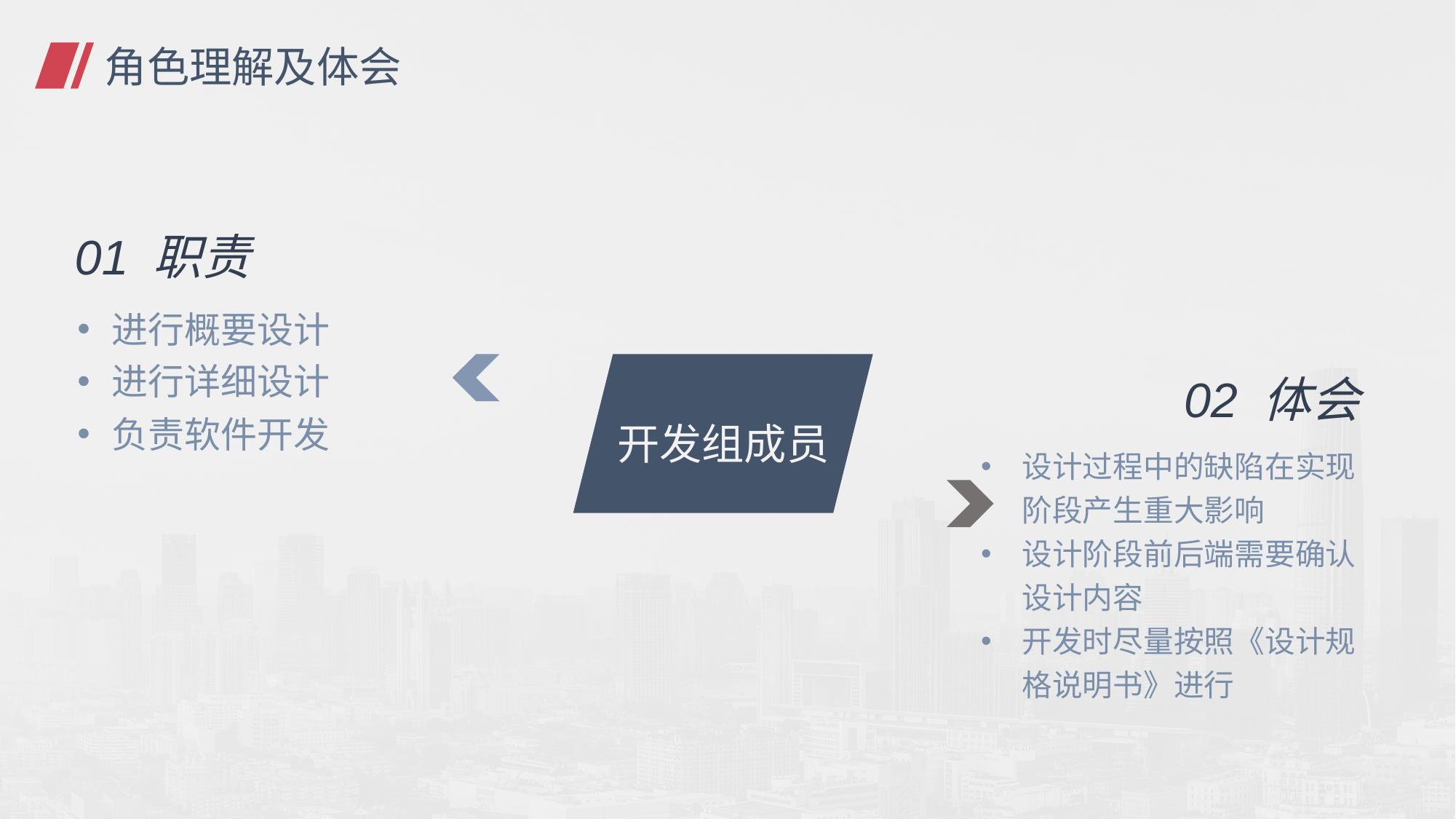

# 角色理解及体会
01 职责
进行概要设计
进行详细设计
负责软件开发

开发组成员

02 体会
设计过程中的缺陷在实现阶段产生重大影响
设计阶段前后端需要确认设计内容
开发时尽量按照《设计规格说明书》进行